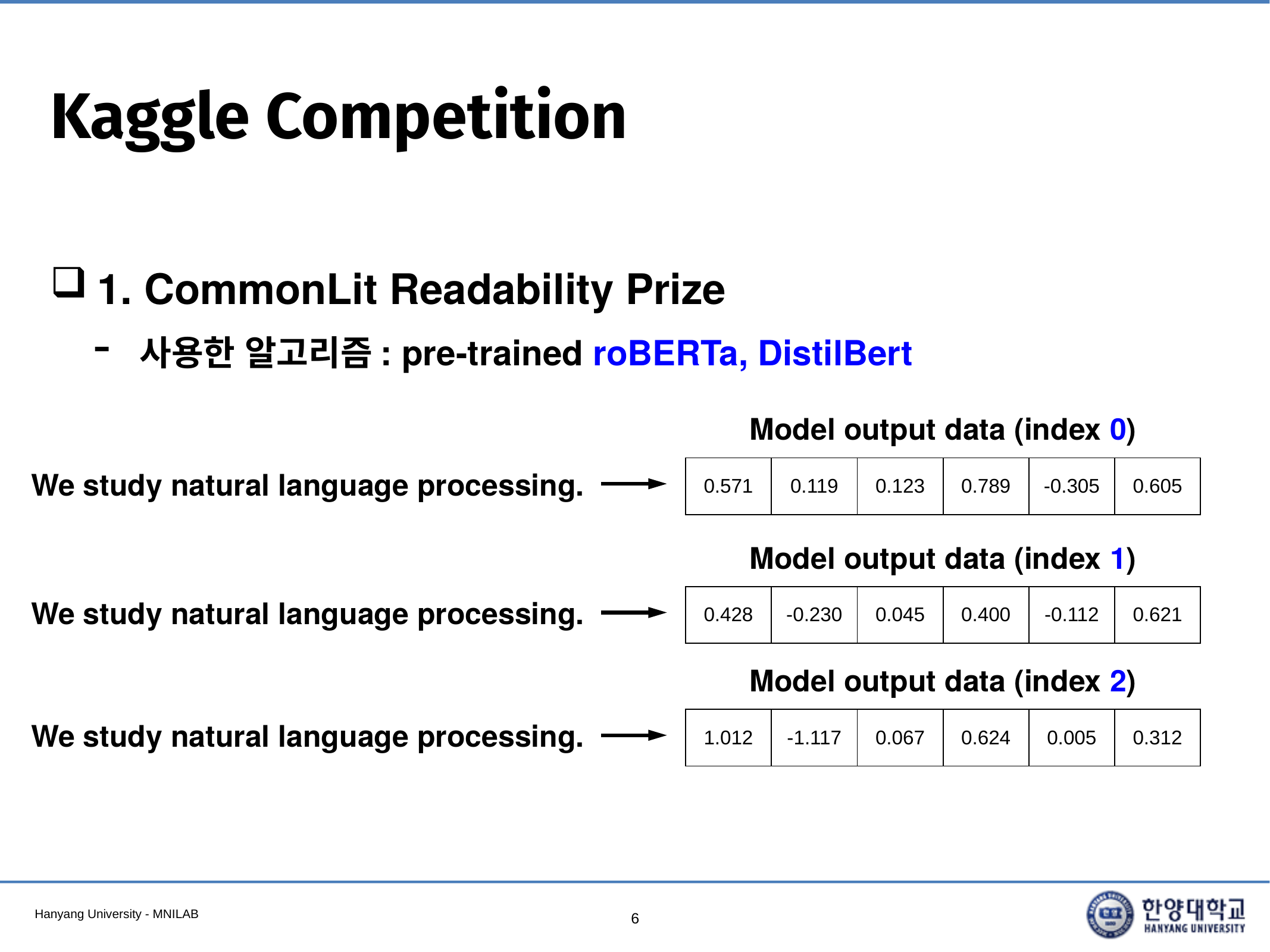

# Kaggle Competition
1. CommonLit Readability Prize
사용한 알고리즘: pre-trained roBERTa, DistilBert
Model output data (index 0)
| 0.571 | 0.119 | 0.123 | 0.789 | -0.305 | 0.605 |
| --- | --- | --- | --- | --- | --- |
We study natural language processing.
Model output data (index 1)
| 0.428 | -0.230 | 0.045 | 0.400 | -0.112 | 0.621 |
| --- | --- | --- | --- | --- | --- |
We study natural language processing.
Model output data (index 2)
| 1.012 | -1.117 | 0.067 | 0.624 | 0.005 | 0.312 |
| --- | --- | --- | --- | --- | --- |
We study natural language processing.
6